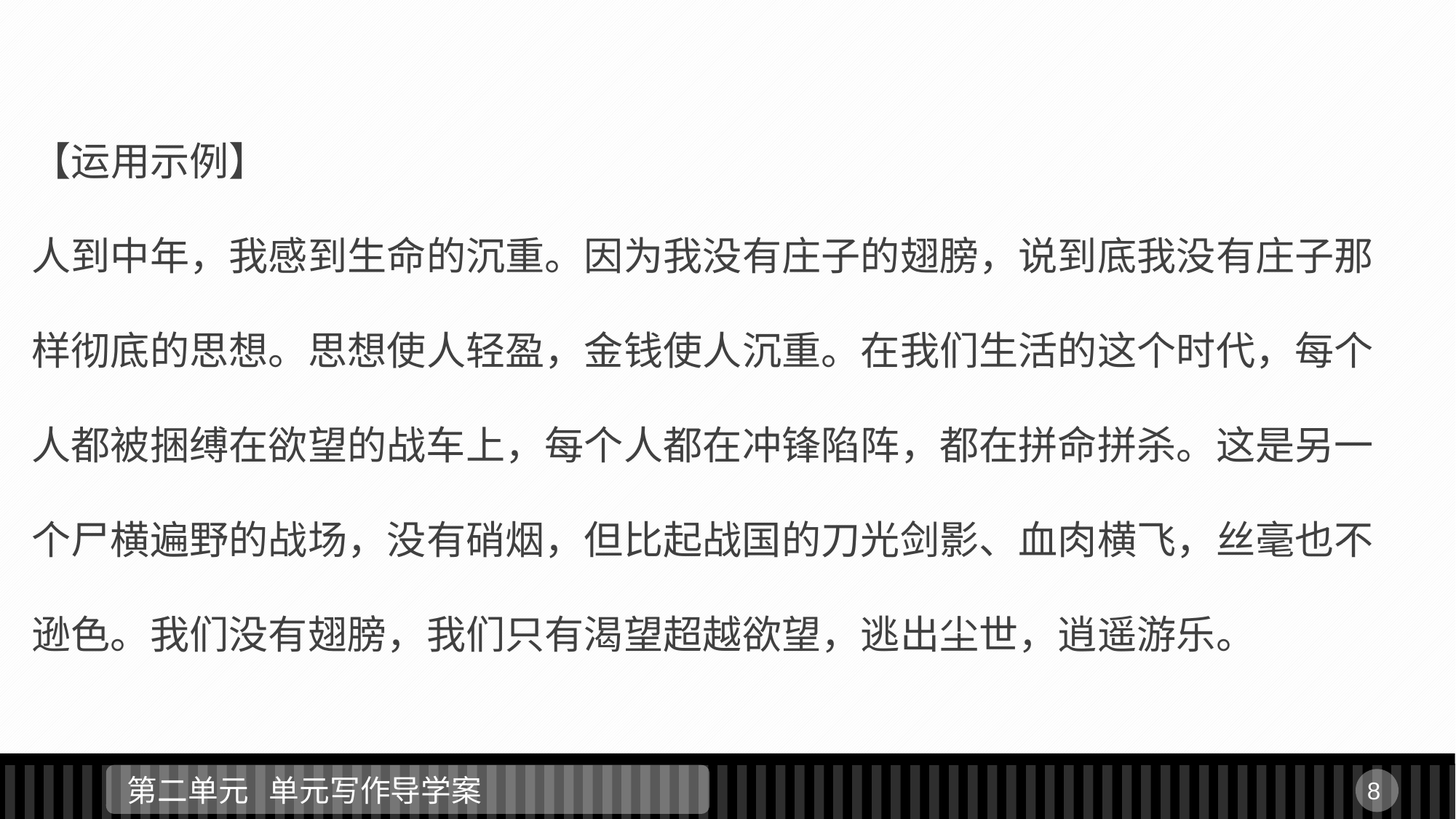

【运用示例】
人到中年，我感到生命的沉重。因为我没有庄子的翅膀，说到底我没有庄子那样彻底的思想。思想使人轻盈，金钱使人沉重。在我们生活的这个时代，每个人都被捆缚在欲望的战车上，每个人都在冲锋陷阵，都在拼命拼杀。这是另一个尸横遍野的战场，没有硝烟，但比起战国的刀光剑影、血肉横飞，丝毫也不逊色。我们没有翅膀，我们只有渴望超越欲望，逃出尘世，逍遥游乐。